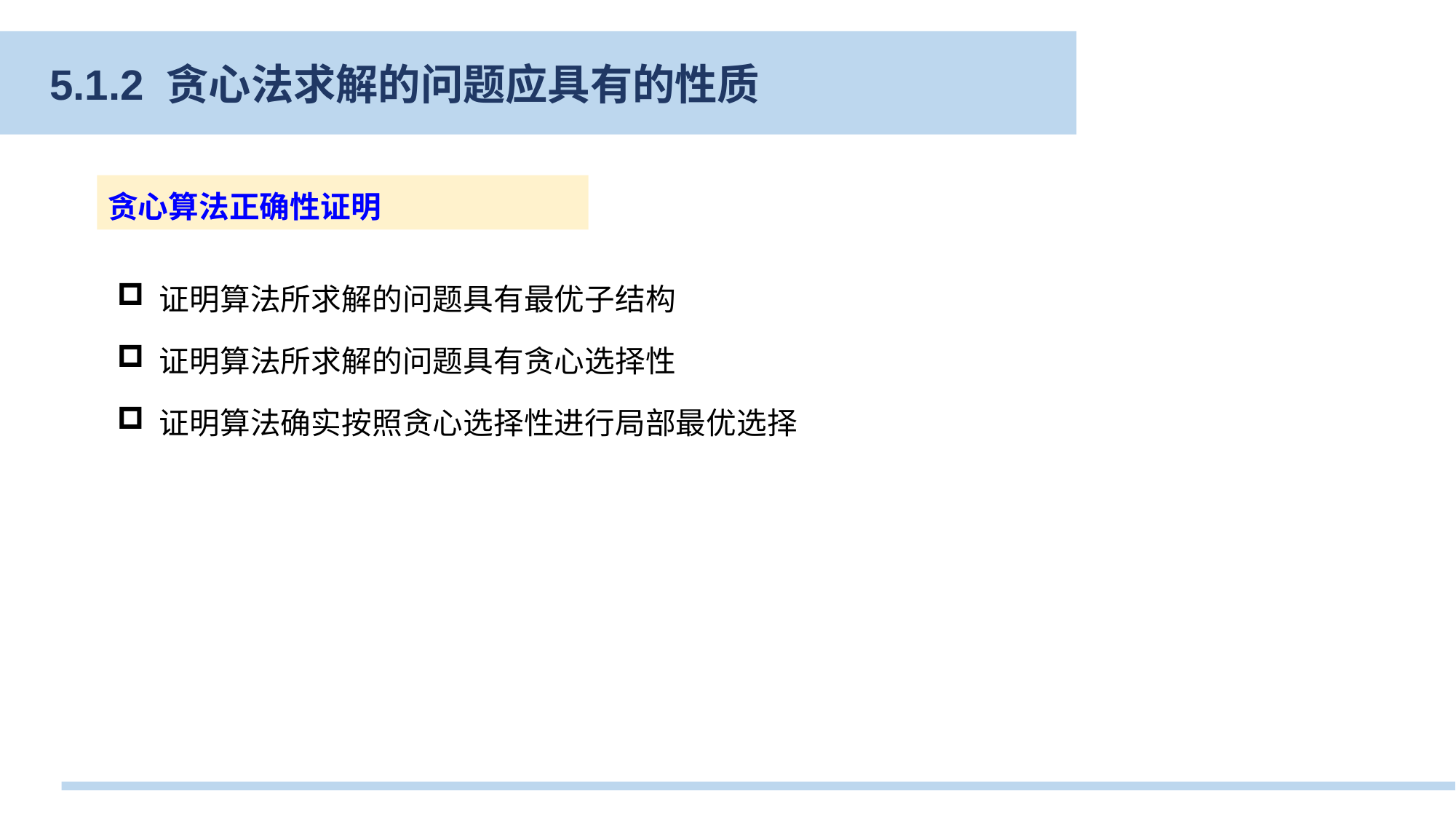

5.1.2 贪心法求解的问题应具有的性质
贪心算法正确性证明
 证明算法所求解的问题具有最优子结构
 证明算法所求解的问题具有贪心选择性
 证明算法确实按照贪心选择性进行局部最优选择